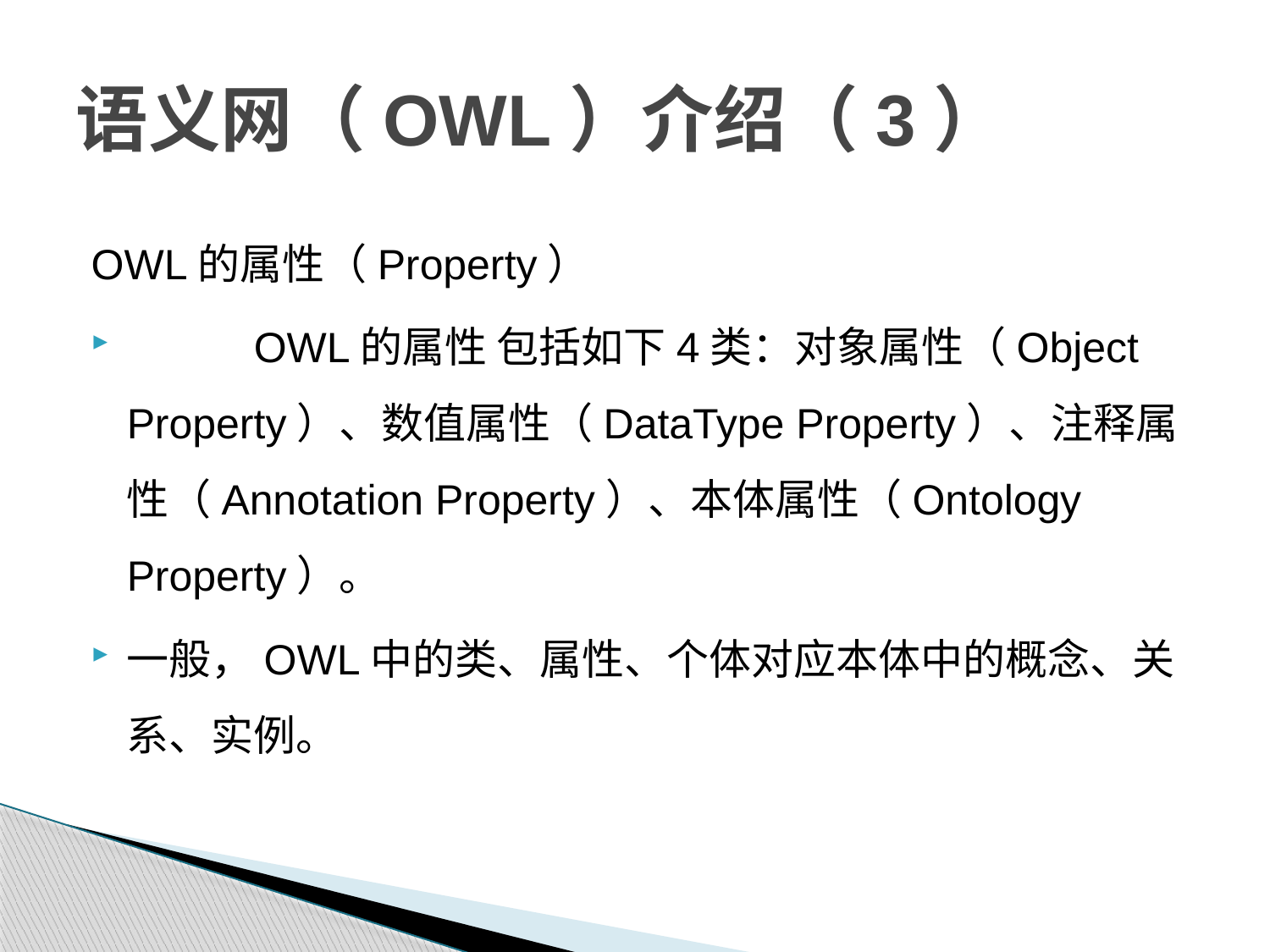

# 语义网（OWL）介绍（3）
OWL的属性（Property）
	OWL的属性 包括如下4类：对象属性（Object Property）、数值属性（DataType Property）、注释属性（Annotation Property）、本体属性（Ontology Property）。
一般，OWL中的类、属性、个体对应本体中的概念、关系、实例。